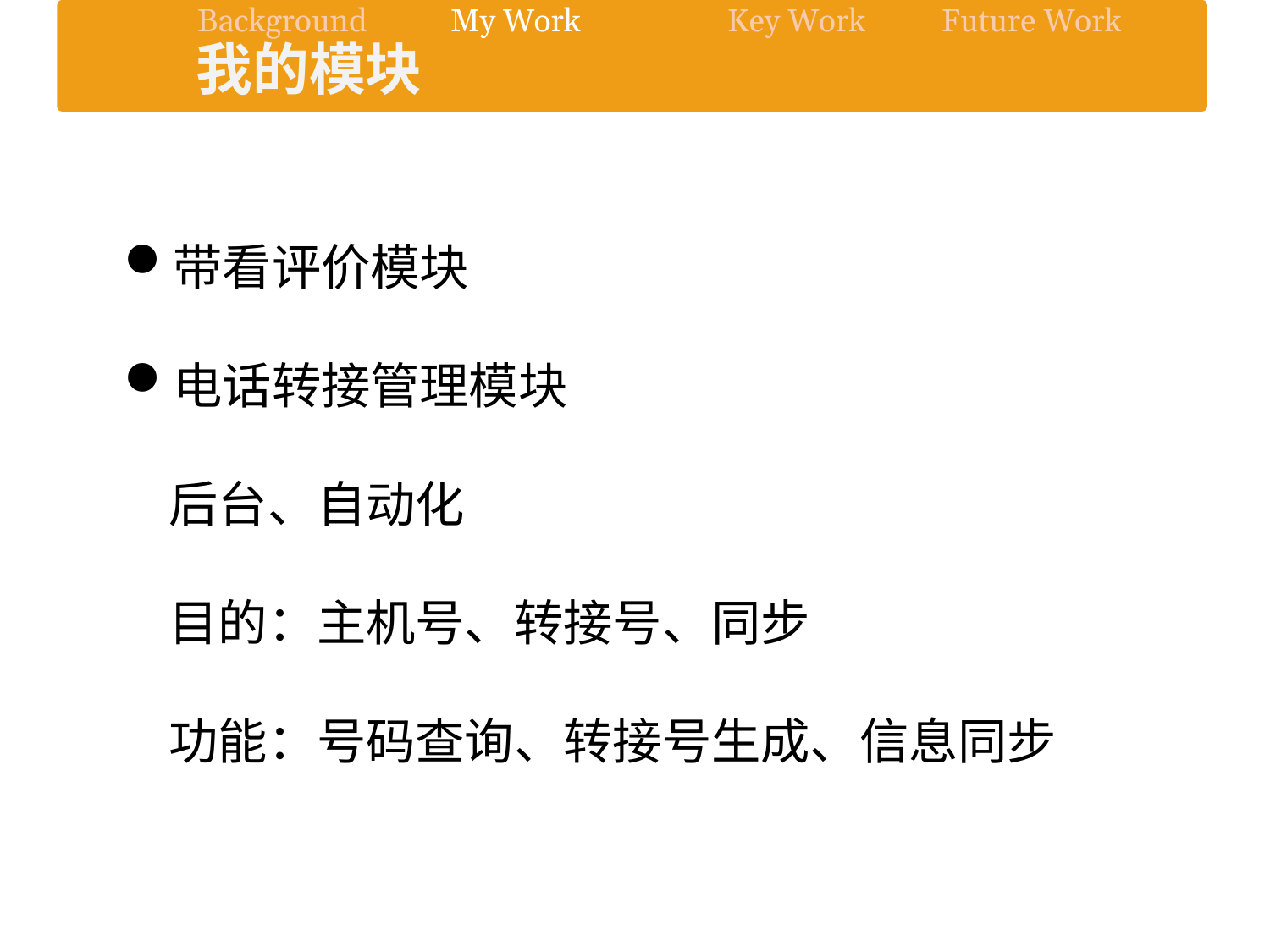

Background
My Work
Key Work
Future Work
我的模块
带看评价模块
电话转接管理模块
   后台、自动化
   目的：主机号、转接号、同步
   功能：号码查询、转接号生成、信息同步